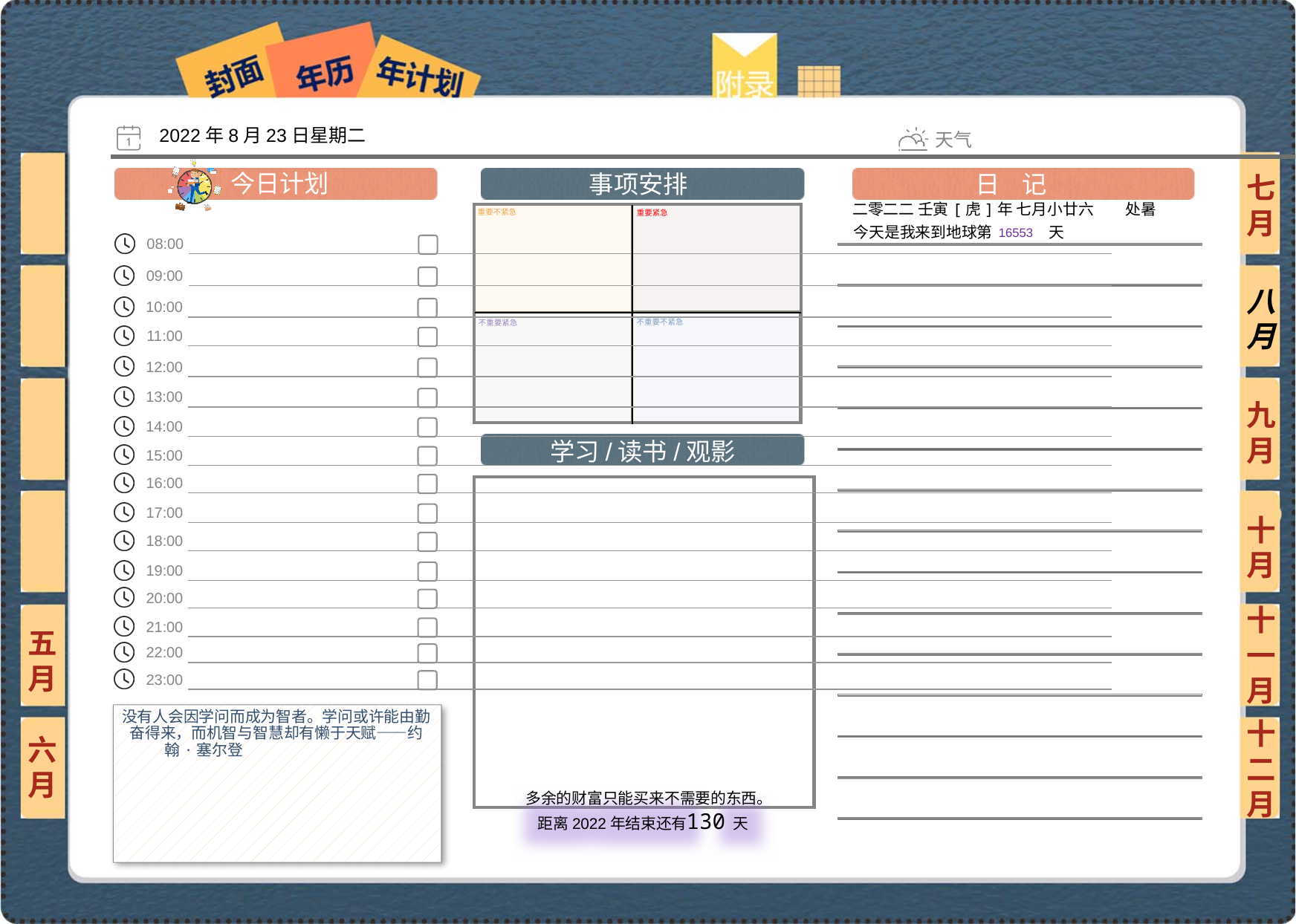

2022年8月23日星期二
七月
二零二二 壬寅[虎]年 七月小廿六         处暑
16553
八月
九月
十月
十一月
五月
没有人会因学问而成为智者。学问或许能由勤奋得来，而机智与智慧却有懒于天赋——约翰·塞尔登

六月
十二月
130
 多余的财富只能买来不需要的东西。